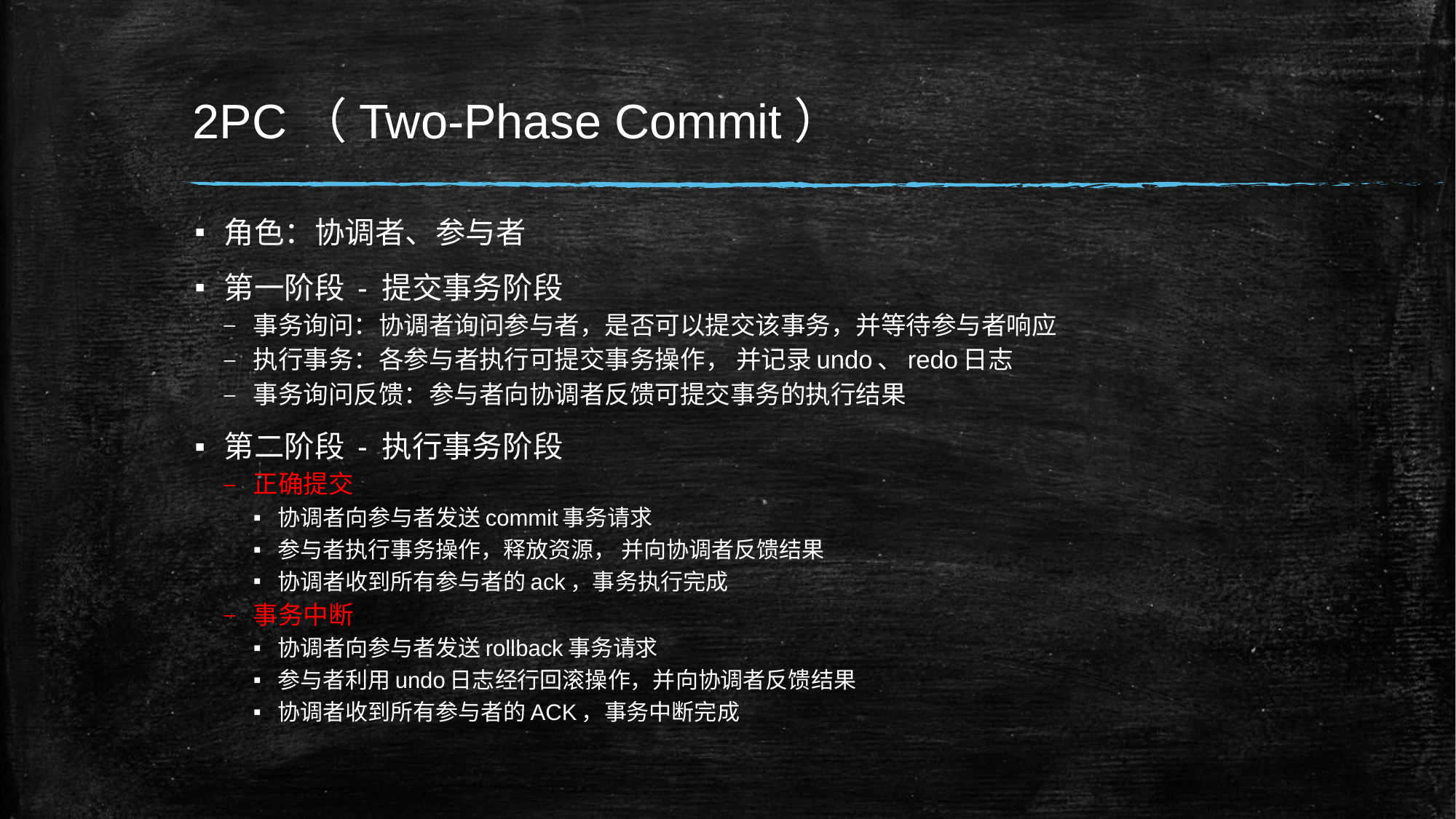

# 2PC（Two-Phase Commit）
角色：协调者、参与者
第一阶段 - 提交事务阶段
事务询问：协调者询问参与者，是否可以提交该事务，并等待参与者响应
执行事务：各参与者执行可提交事务操作， 并记录undo、redo日志
事务询问反馈：参与者向协调者反馈可提交事务的执行结果
第二阶段 - 执行事务阶段
正确提交
协调者向参与者发送commit事务请求
参与者执行事务操作，释放资源， 并向协调者反馈结果
协调者收到所有参与者的ack，事务执行完成
事务中断
协调者向参与者发送rollback事务请求
参与者利用undo日志经行回滚操作，并向协调者反馈结果
协调者收到所有参与者的ACK，事务中断完成